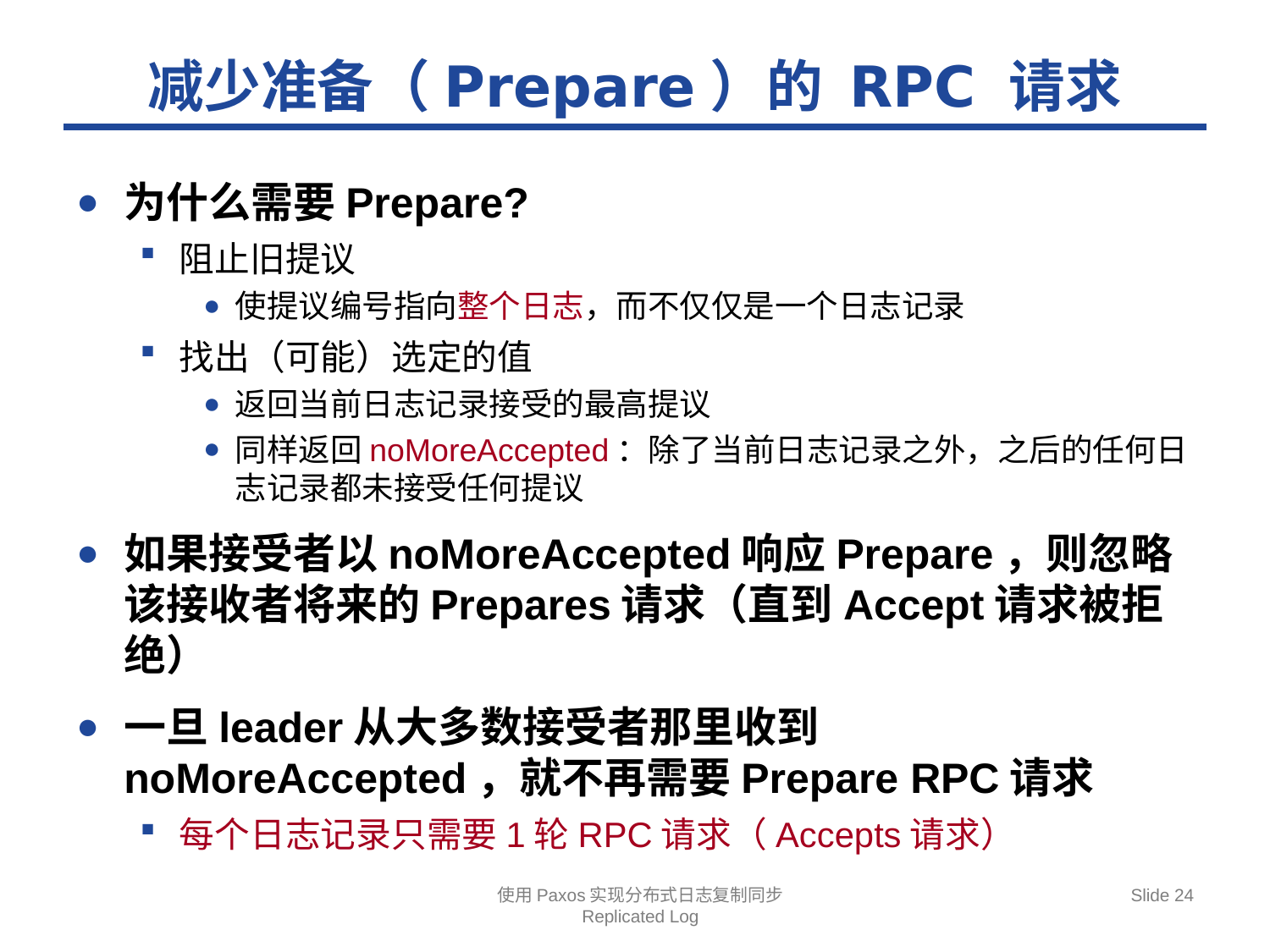

# 减少准备（Prepare）的 RPC 请求
为什么需要Prepare?
阻止旧提议
使提议编号指向整个日志，而不仅仅是一个日志记录
找出（可能）选定的值
返回当前日志记录接受的最高提议
同样返回noMoreAccepted：除了当前日志记录之外，之后的任何日志记录都未接受任何提议
如果接受者以noMoreAccepted响应Prepare，则忽略该接收者将来的Prepares请求（直到Accept请求被拒绝）
一旦leader从大多数接受者那里收到noMoreAccepted，就不再需要Prepare RPC请求
每个日志记录只需要1轮RPC请求（Accepts请求）

使用Paxos实现分布式日志复制同步
Replicated Log
Slide 24